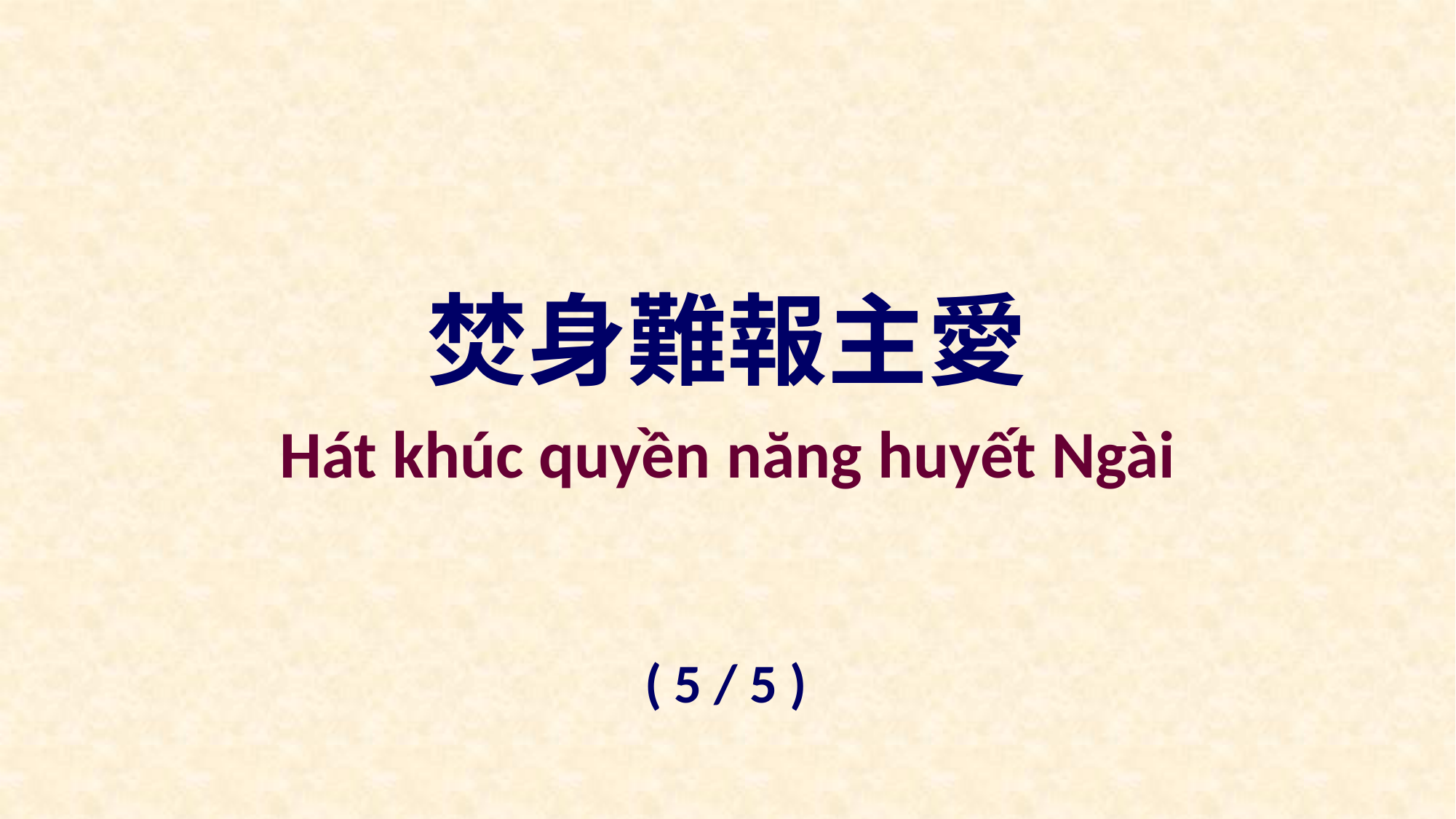

焚身難報主愛
Hát khúc quyền năng huyết Ngài
( 5 / 5 )